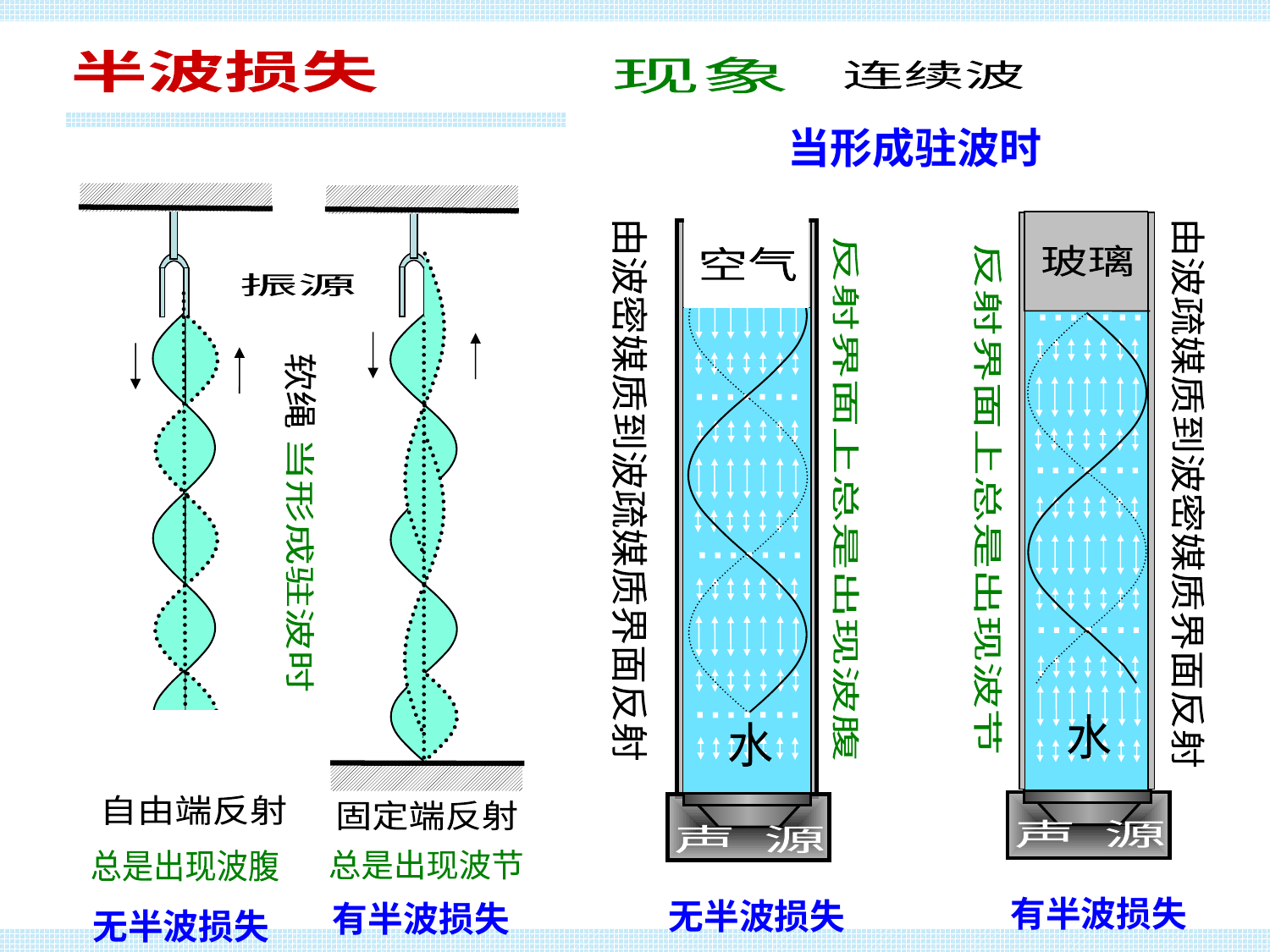

现象
半波损失
现象
连续波

当形成驻波时

振源

软绳
当形成驻波时

自由端反射
固定端反射
总是出现波腹
总是出现波节

玻璃

由波疏媒质到波密媒质界面反射
反射界面上总是出现波节

水

声  源

空气

由波密媒质到波疏媒质界面反射
反射界面上总是出现波腹

水

声  源
有半波损失
无半波损失
有半波损失
无半波损失